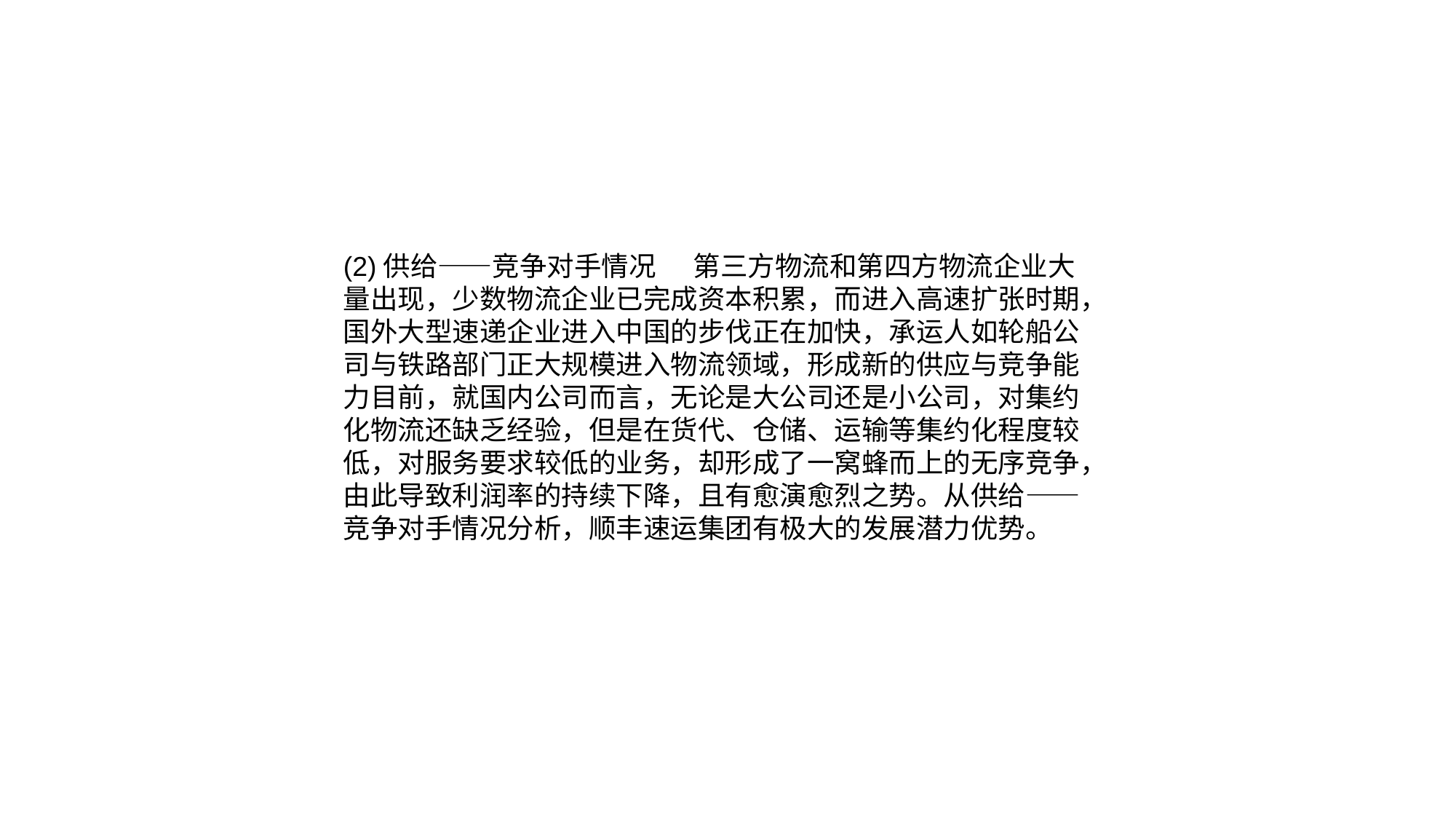

(2)供给——竞争对手情况      第三方物流和第四方物流企业大量出现，少数物流企业已完成资本积累，而进入高速扩张时期，国外大型速递企业进入中国的步伐正在加快，承运人如轮船公司与铁路部门正大规模进入物流领域，形成新的供应与竞争能力目前，就国内公司而言，无论是大公司还是小公司，对集约化物流还缺乏经验，但是在货代、仓储、运输等集约化程度较低，对服务要求较低的业务，却形成了一窝蜂而上的无序竞争，由此导致利润率的持续下降，且有愈演愈烈之势。从供给——竞争对手情况分析，顺丰速运集团有极大的发展潜力优势。